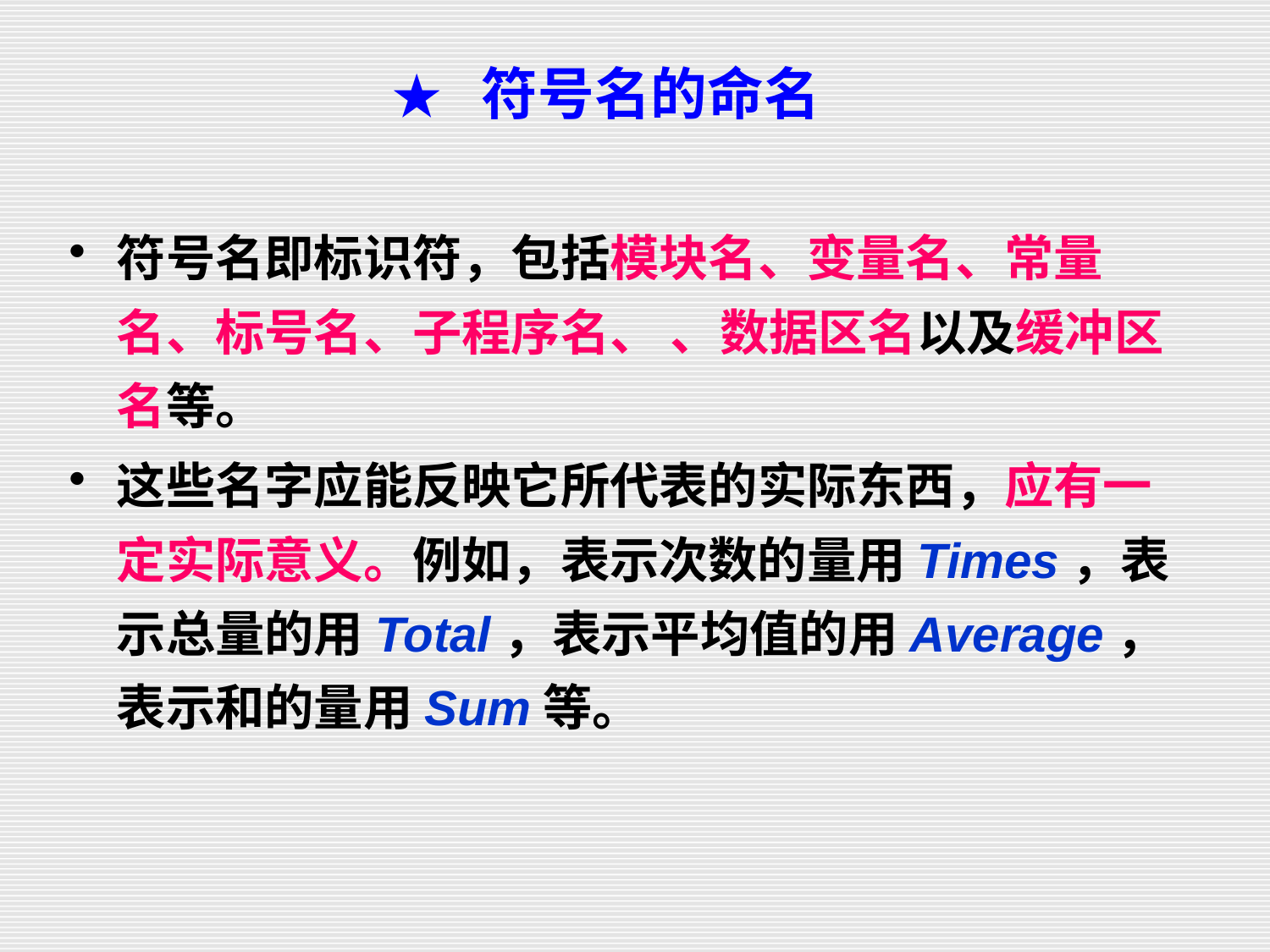

★ 符号名的命名
符号名即标识符，包括模块名、变量名、常量名、标号名、子程序名、 、数据区名以及缓冲区名等。
这些名字应能反映它所代表的实际东西，应有一定实际意义。例如，表示次数的量用Times，表示总量的用Total，表示平均值的用Average，表示和的量用Sum等。
8